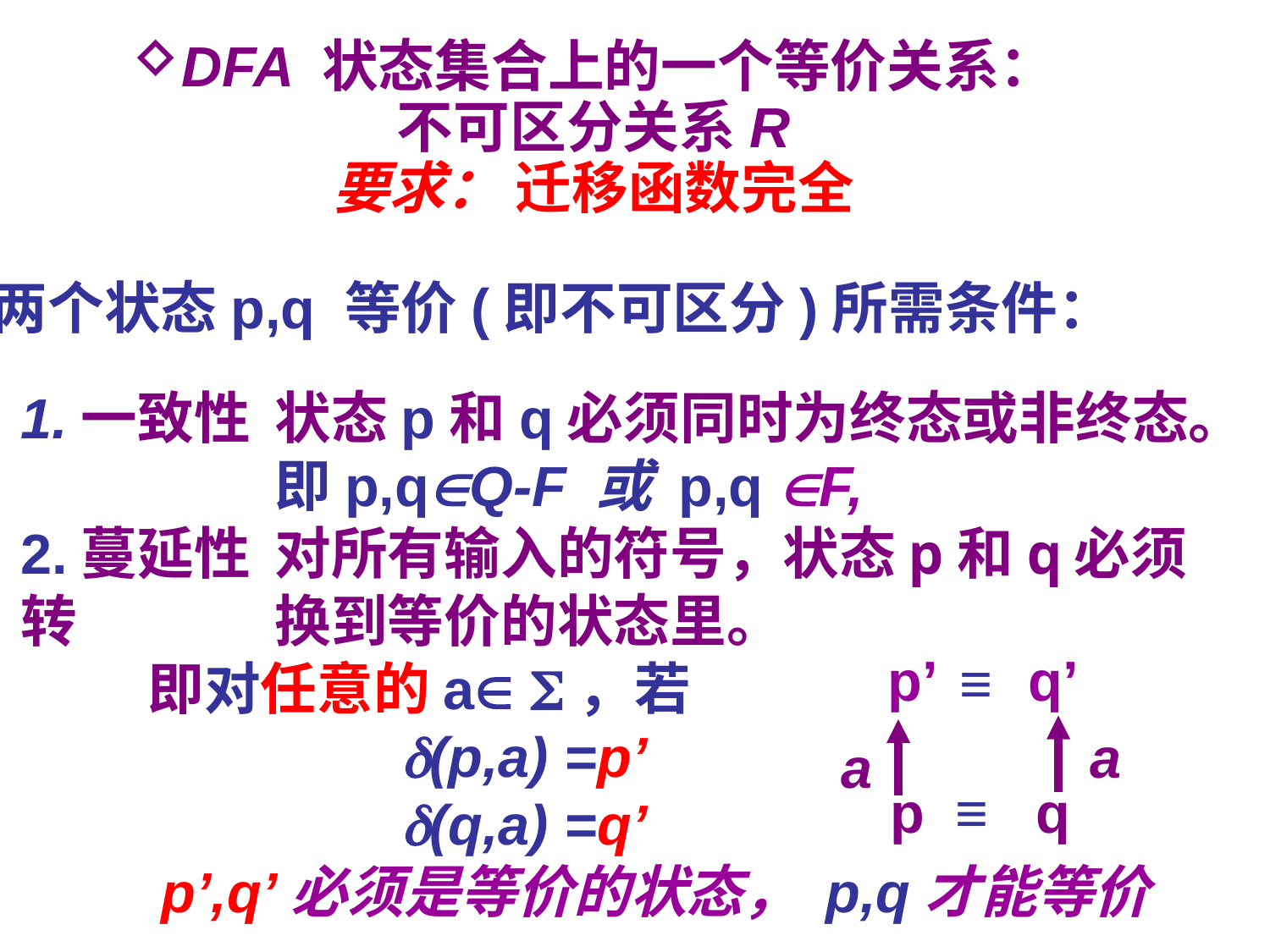

DFA 状态集合上的一个等价关系：
不可区分关系R
要求： 迁移函数完全
两个状态p,q 等价(即不可区分)所需条件：
1.一致性	状态p和q必须同时为终态或非终态。
		即p,q∈Q-F 或 p,q ∈F,
2.蔓延性	对所有输入的符号，状态p和q必须转		换到等价的状态里。
	即对任意的a∈ Σ，若
			δ(p,a) =p’
			δ(q,a) =q’
         p’,q’必须是等价的状态， p,q才能等价
p’      q’
   ≡
a
a
 p  ≡   q